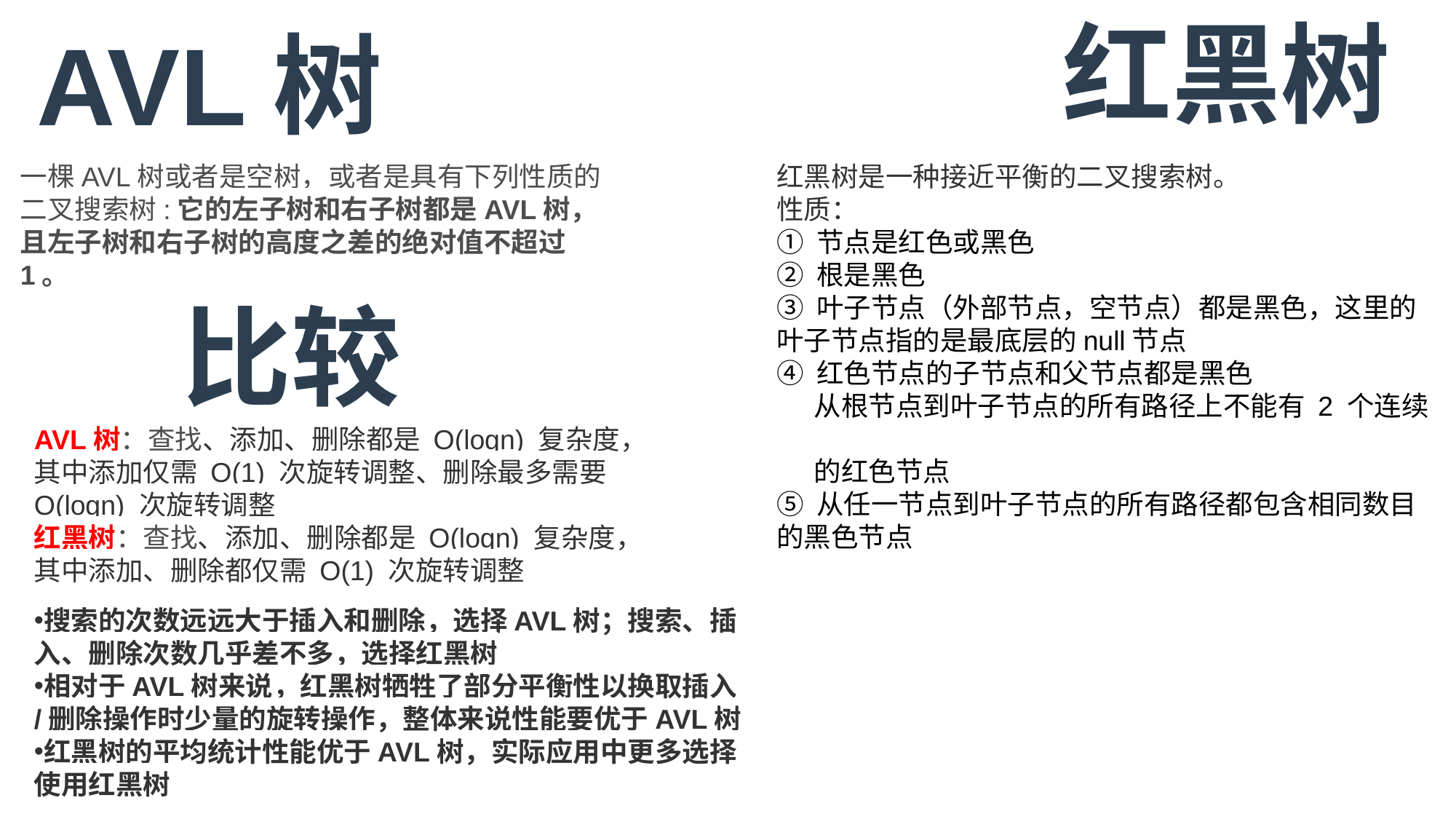

红黑树
AVL树
一棵AVL树或者是空树，或者是具有下列性质的二叉搜索树:它的左子树和右子树都是AVL树，且左子树和右子树的高度之差的绝对值不超过1。
红黑树是一种接近平衡的二叉搜索树。
性质：
① 节点是红色或黑色
② 根是黑色
③ 叶子节点（外部节点，空节点）都是黑色，这里的叶子节点指的是最底层的null节点
④ 红色节点的子节点和父节点都是黑色
     从根节点到叶子节点的所有路径上不能有 2 个连续
     的红色节点
⑤ 从任一节点到叶子节点的所有路径都包含相同数目的黑色节点
比较
AVL树：查找、添加、删除都是 O(logn) 复杂度，其中添加仅需 O(1) 次旋转调整、删除最多需要 O(logn) 次旋转调整
红黑树：查找、添加、删除都是 O(logn) 复杂度，其中添加、删除都仅需 O(1) 次旋转调整
搜索的次数远远大于插入和删除，选择AVL树；搜索、插入、删除次数几乎差不多，选择红黑树
相对于AVL树来说，红黑树牺牲了部分平衡性以换取插入/删除操作时少量的旋转操作，整体来说性能要优于AVL树
红黑树的平均统计性能优于AVL树，实际应用中更多选择使用红黑树